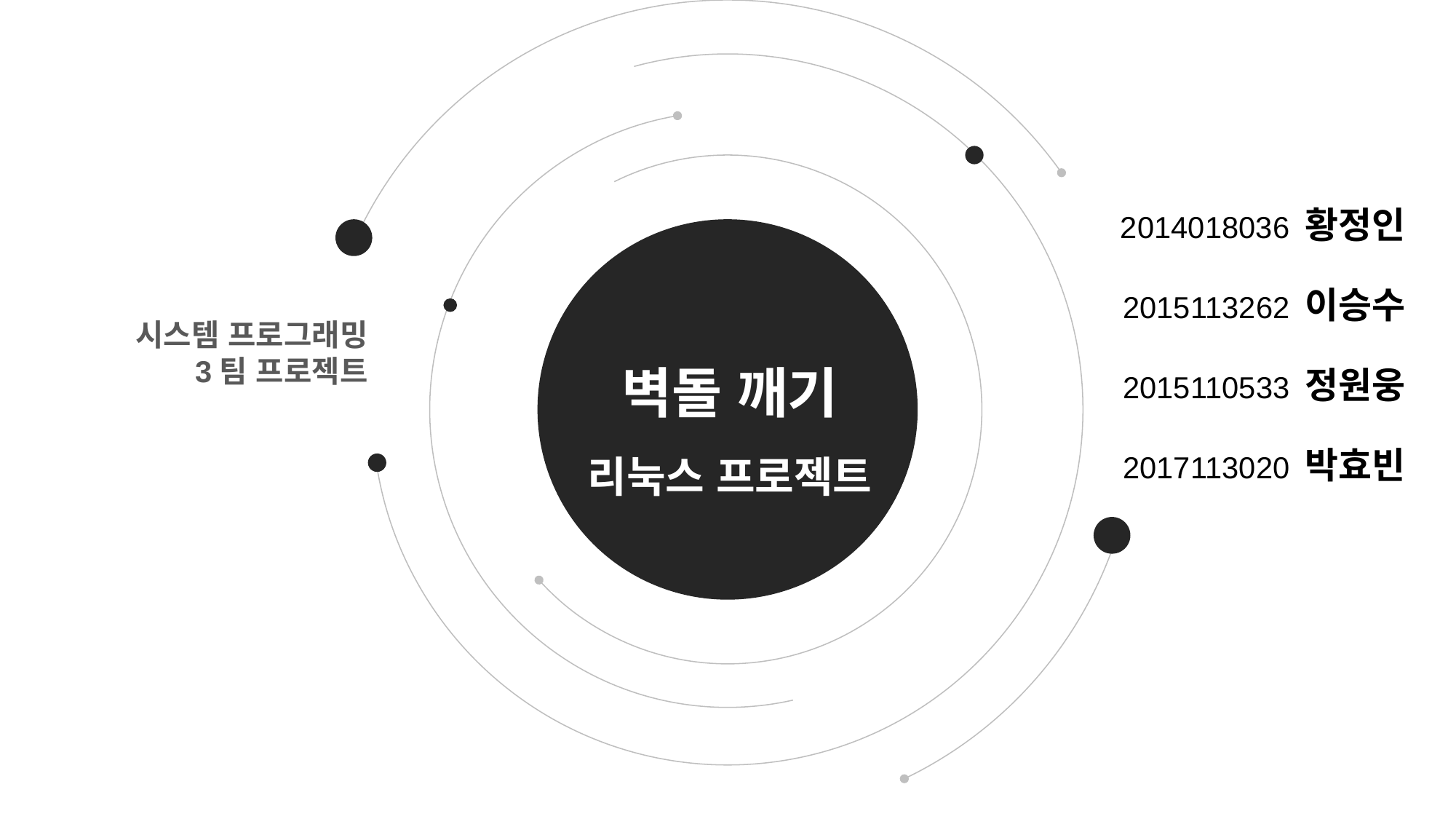

2014018036 황정인

2015113262 이승수

2015110533 정원웅

2017113020 박효빈

시스템 프로그래밍
3팀 프로젝트

벽돌 깨기
리눅스 프로젝트